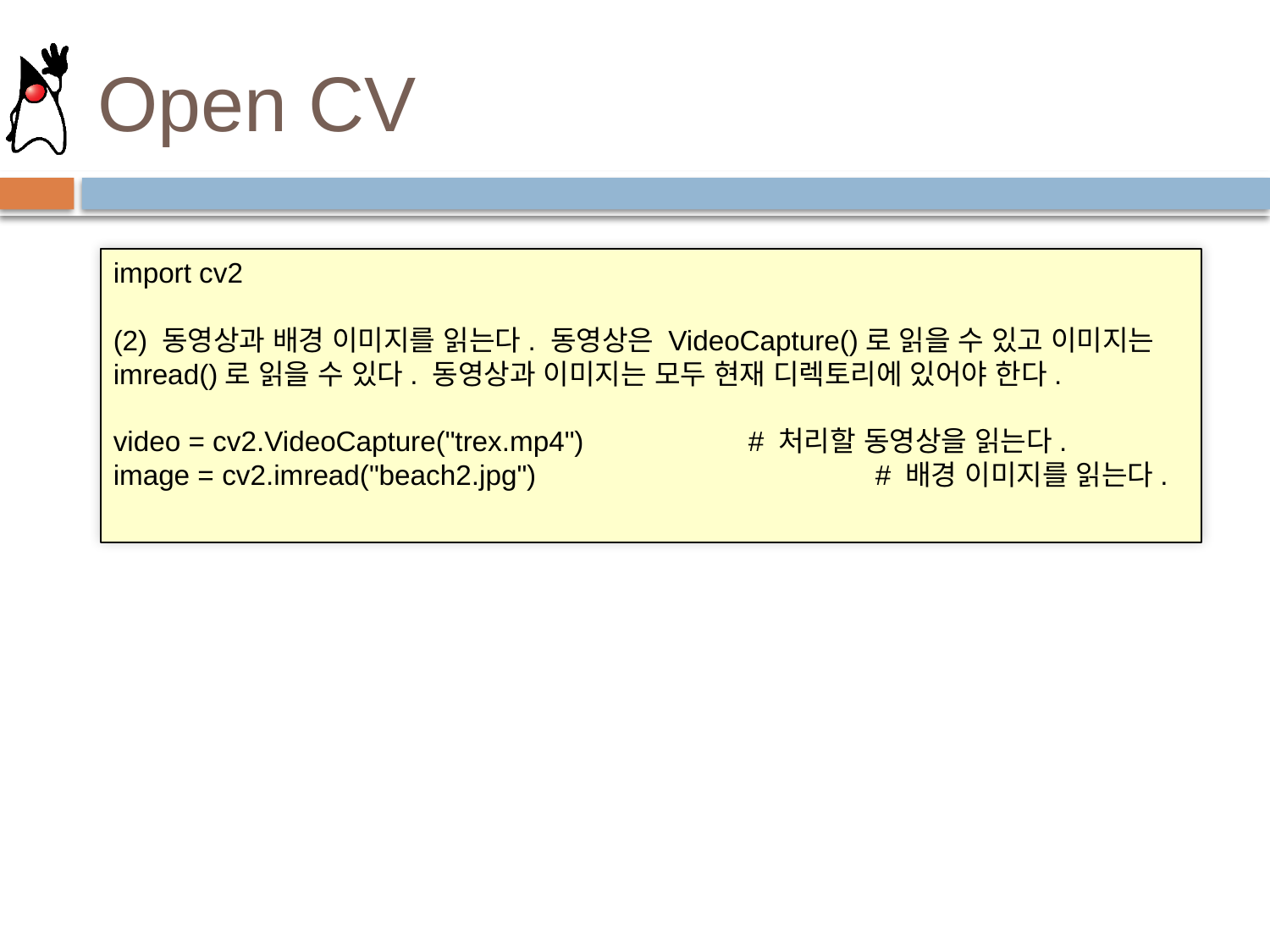

# Open CV
import cv2

(2) 동영상과 배경 이미지를 읽는다. 동영상은 VideoCapture()로 읽을 수 있고 이미지는 imread()로 읽을 수 있다. 동영상과 이미지는 모두 현재 디렉토리에 있어야 한다.

video = cv2.VideoCapture("trex.mp4")		# 처리할 동영상을 읽는다.
image = cv2.imread("beach2.jpg")			# 배경 이미지를 읽는다.